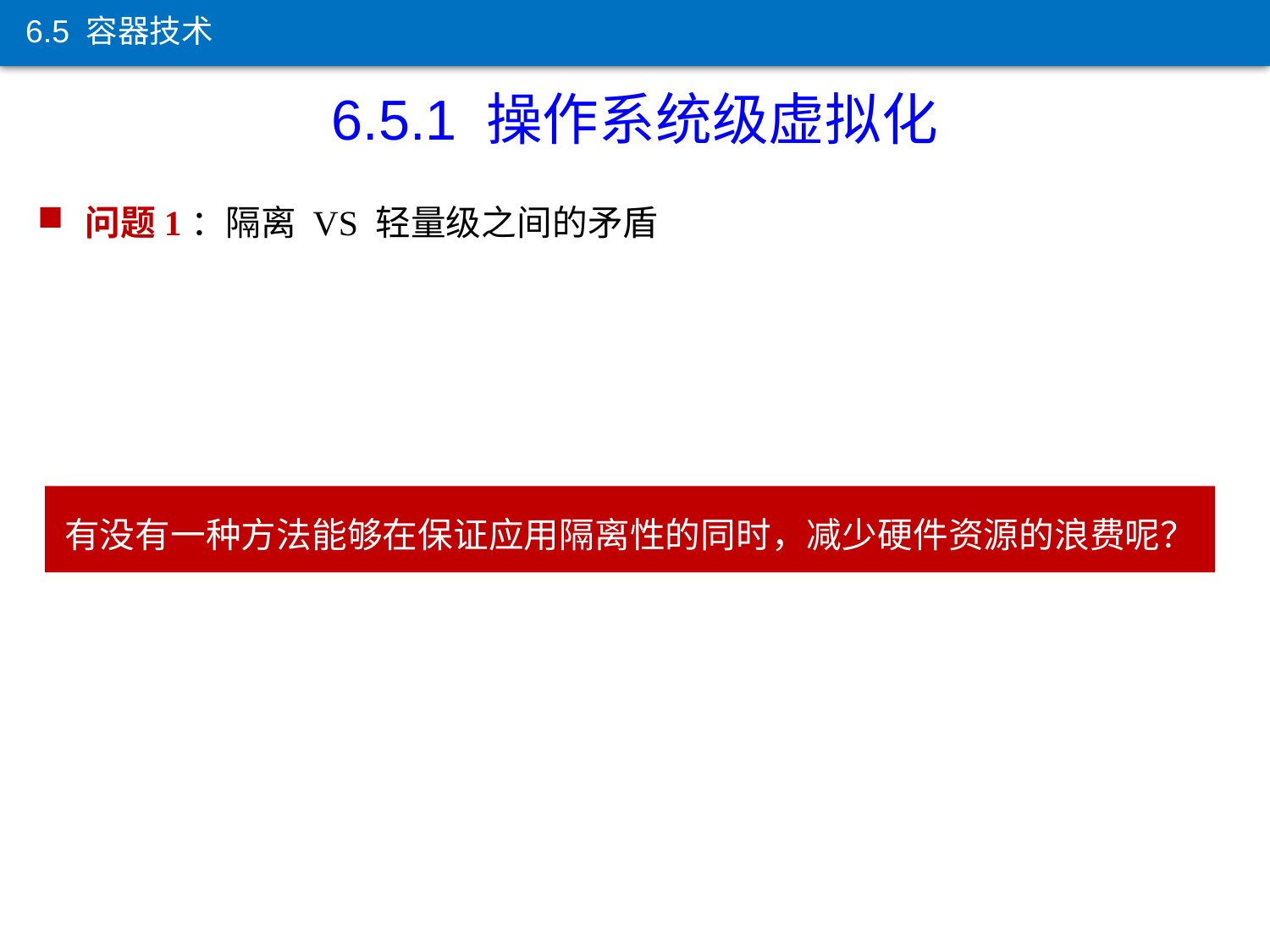

6.5 容器技术
6.5.1 操作系统级虚拟化
问题1：隔离 VS 轻量级之间的矛盾

有没有一种方法能够在保证应用隔离性的同时，减少硬件资源的浪费呢？
4